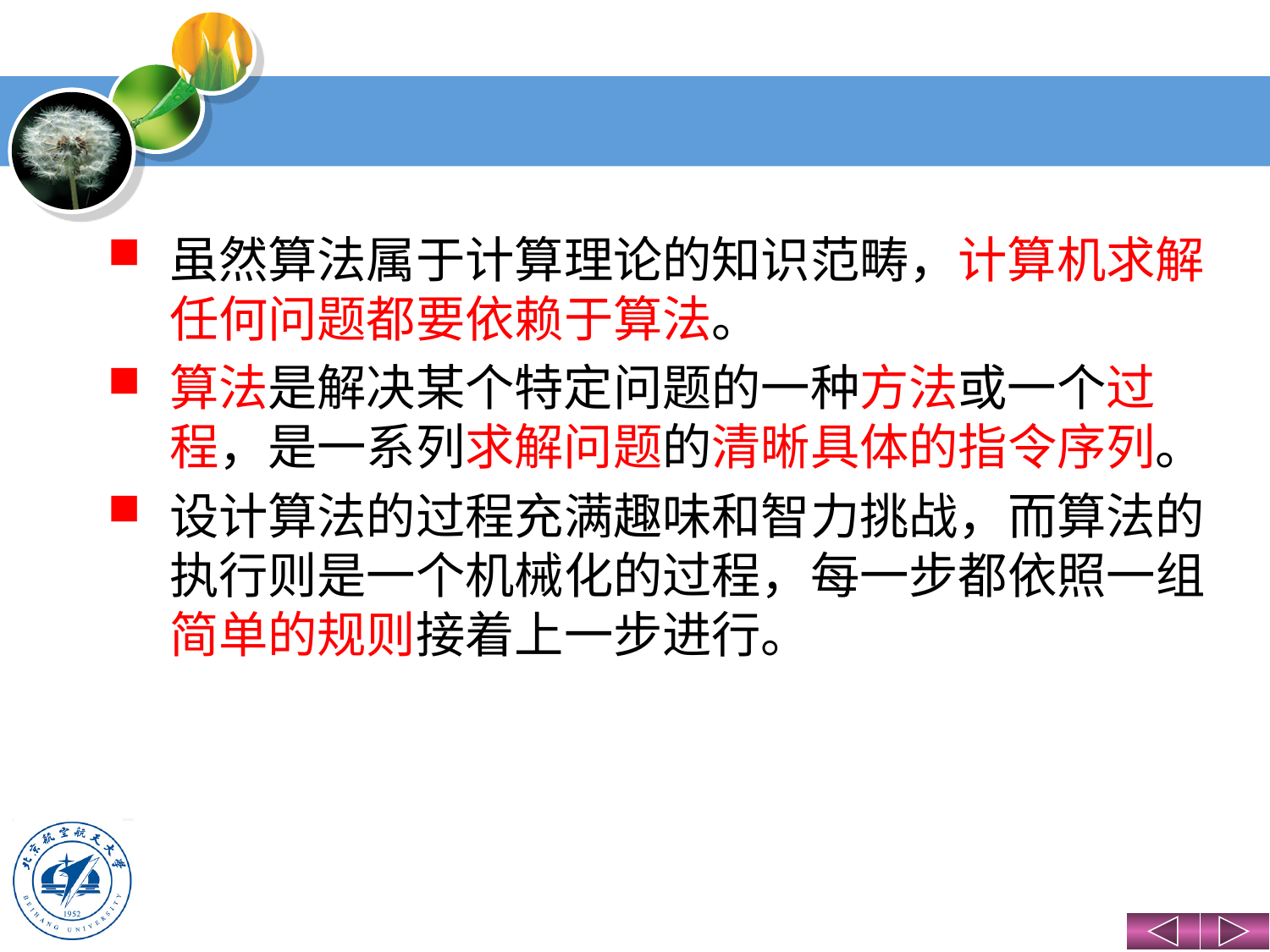

虽然算法属于计算理论的知识范畴，计算机求解任何问题都要依赖于算法。
算法是解决某个特定问题的一种方法或一个过程，是一系列求解问题的清晰具体的指令序列。
设计算法的过程充满趣味和智力挑战，而算法的执行则是一个机械化的过程，每一步都依照一组简单的规则接着上一步进行。